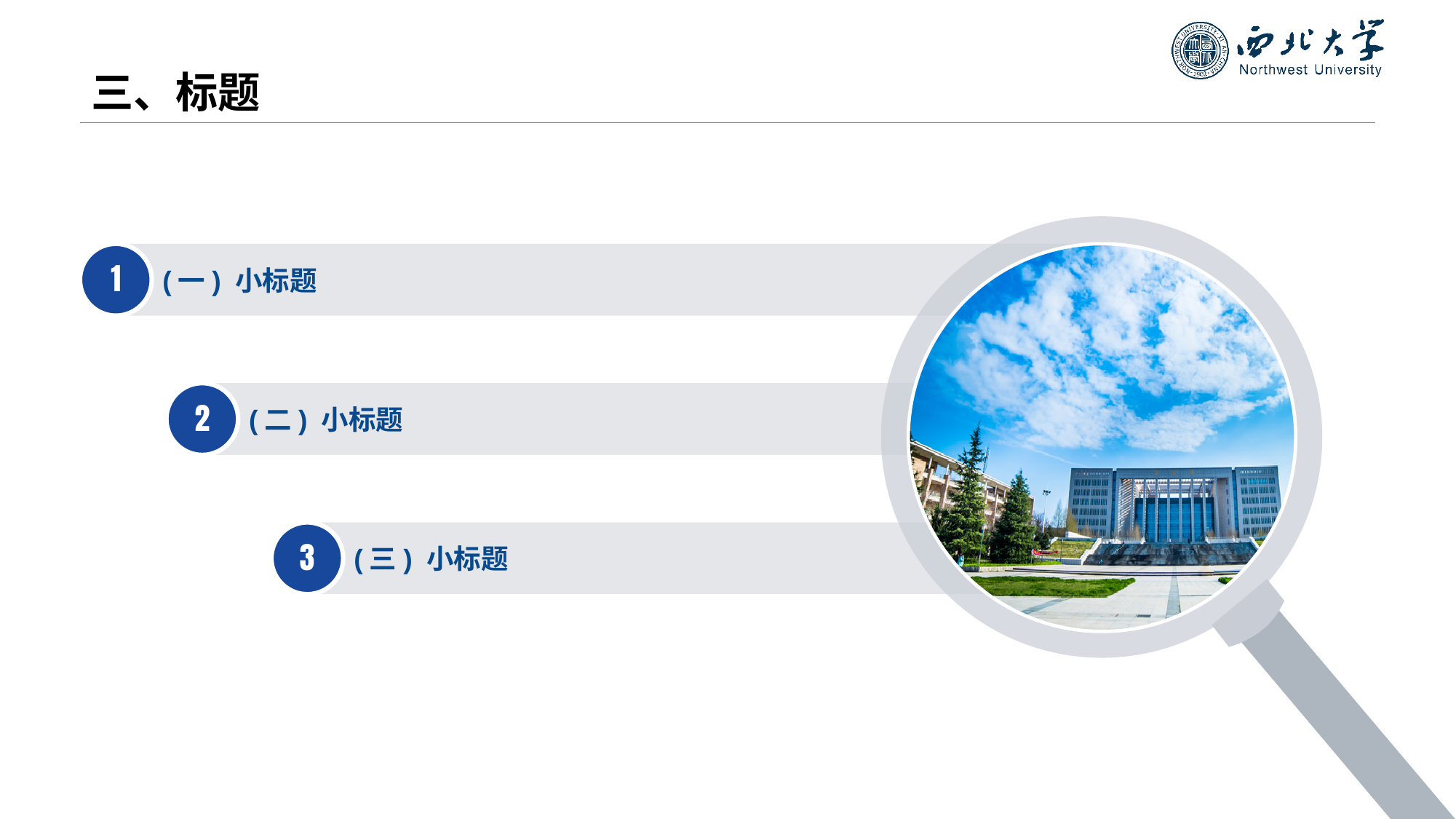

# 三、标题

1

(一) 小标题
2

(二) 小标题
3

(三) 小标题
6